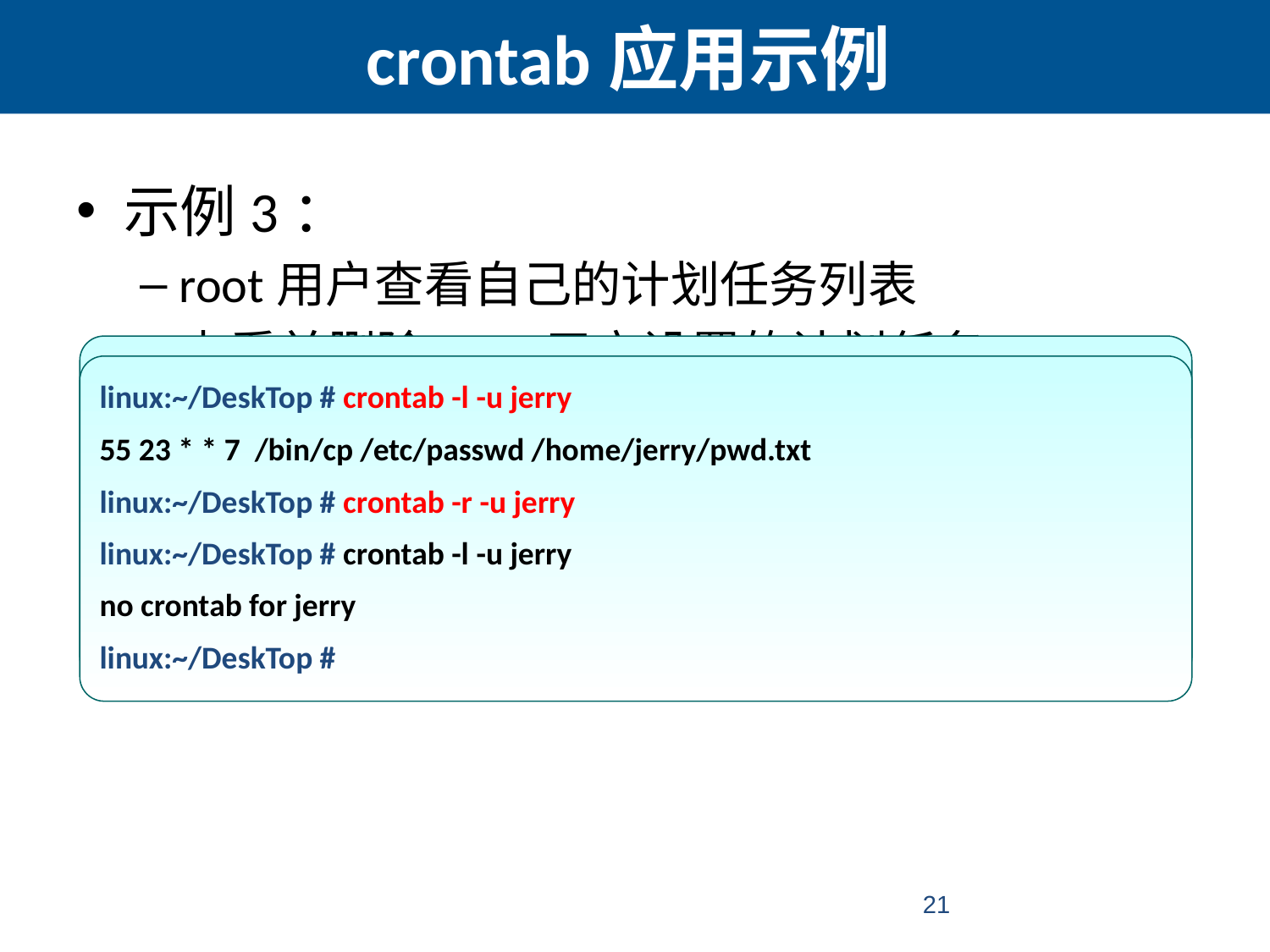

# crontab应用示例
示例3：
root用户查看自己的计划任务列表
查看并删除jerry用户设置的计划任务
[root@localhost root]# crontab -l
50 7 * * *  /sbin/service sshd start
50 22 * * *  /sbin/service sshd stop
0 * */5 * *  /bin/rm -rf /var/ftp/pub/*
30 7 * * 6  /sbin/service httpd restart
30 17 * * 1,3,5  /bin/tar jcvf httpdconf.tar.bz2 /etc/httpd
linux:~/DeskTop # crontab -l -u jerry
55 23 * * 7  /bin/cp /etc/passwd /home/jerry/pwd.txt
linux:~/DeskTop # crontab -r -u jerry
linux:~/DeskTop # crontab -l -u jerry
no crontab for jerry
linux:~/DeskTop #
21